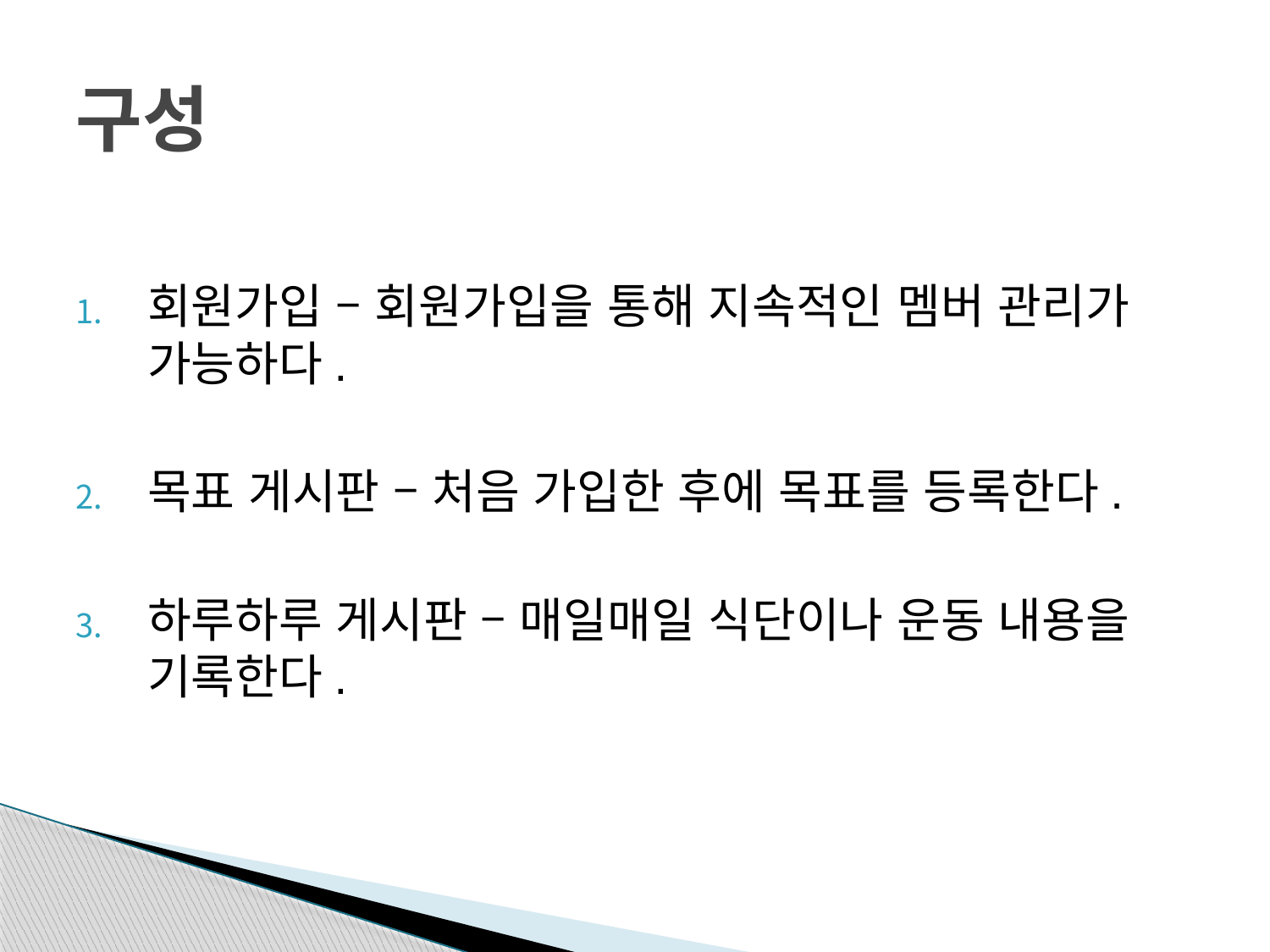

# 구성

회원가입 – 회원가입을 통해 지속적인 멤버 관리가 가능하다.

목표 게시판 – 처음 가입한 후에 목표를 등록한다.

하루하루 게시판 – 매일매일 식단이나 운동 내용을 기록한다.